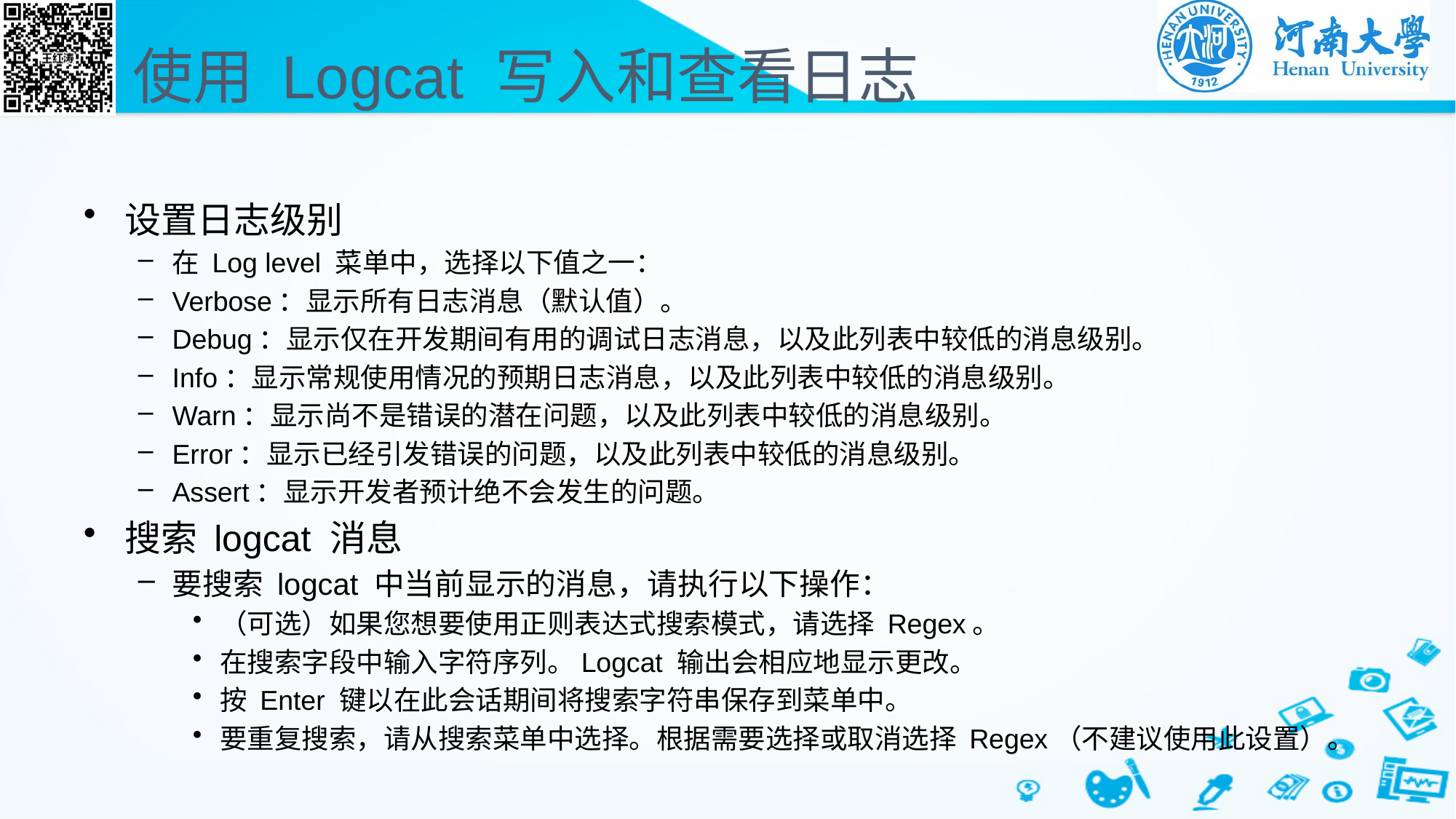

# 使用 Logcat 写入和查看日志
设置日志级别
在 Log level 菜单中，选择以下值之一：
Verbose：显示所有日志消息（默认值）。
Debug：显示仅在开发期间有用的调试日志消息，以及此列表中较低的消息级别。
Info：显示常规使用情况的预期日志消息，以及此列表中较低的消息级别。
Warn：显示尚不是错误的潜在问题，以及此列表中较低的消息级别。
Error：显示已经引发错误的问题，以及此列表中较低的消息级别。
Assert：显示开发者预计绝不会发生的问题。
搜索 logcat 消息
要搜索 logcat 中当前显示的消息，请执行以下操作：
（可选）如果您想要使用正则表达式搜索模式，请选择 Regex。
在搜索字段中输入字符序列。Logcat 输出会相应地显示更改。
按 Enter 键以在此会话期间将搜索字符串保存到菜单中。
要重复搜索，请从搜索菜单中选择。根据需要选择或取消选择 Regex（不建议使用此设置）。